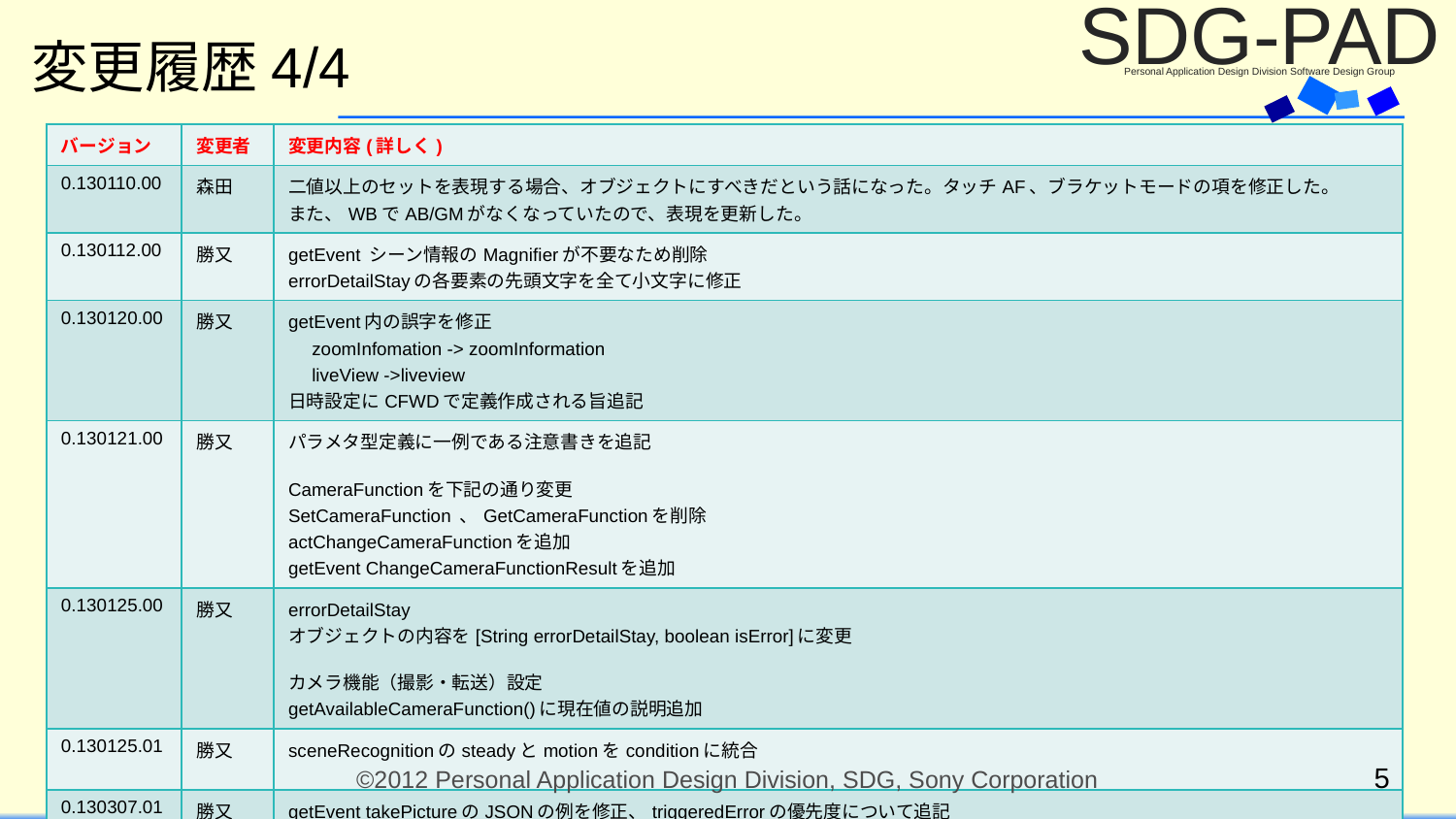

# 変更履歴4/4
| バージョン | 変更者 | 変更内容(詳しく) |
| --- | --- | --- |
| 0.130110.00 | 森田 | 二値以上のセットを表現する場合、オブジェクトにすべきだという話になった。タッチAF、ブラケットモードの項を修正した。 また、WBでAB/GMがなくなっていたので、表現を更新した。 |
| 0.130112.00 | 勝又 | getEvent シーン情報のMagnifierが不要なため削除 errorDetailStayの各要素の先頭文字を全て小文字に修正 |
| 0.130120.00 | 勝又 | getEvent内の誤字を修正 　zoomInfomation -> zoomInformation 　liveView ->liveview 日時設定にCFWDで定義作成される旨追記 |
| 0.130121.00 | 勝又 | パラメタ型定義に一例である注意書きを追記 CameraFunctionを下記の通り変更 SetCameraFunction 、GetCameraFunctionを削除 actChangeCameraFunctionを追加 getEvent ChangeCameraFunctionResultを追加 |
| 0.130125.00 | 勝又 | errorDetailStay　 オブジェクトの内容を[String errorDetailStay, boolean isError]に変更 カメラ機能（撮影・転送）設定 getAvailableCameraFunction()に現在値の説明追加 |
| 0.130125.01 | 勝又 | sceneRecognitionのsteadyとmotionをconditionに統合 |
| 0.130307.01 | 勝又 | getEvent takePictureのJSONの例を修正、triggeredErrorの優先度について追記 |
5
©2012 Personal Application Design Division, SDG, Sony Corporation